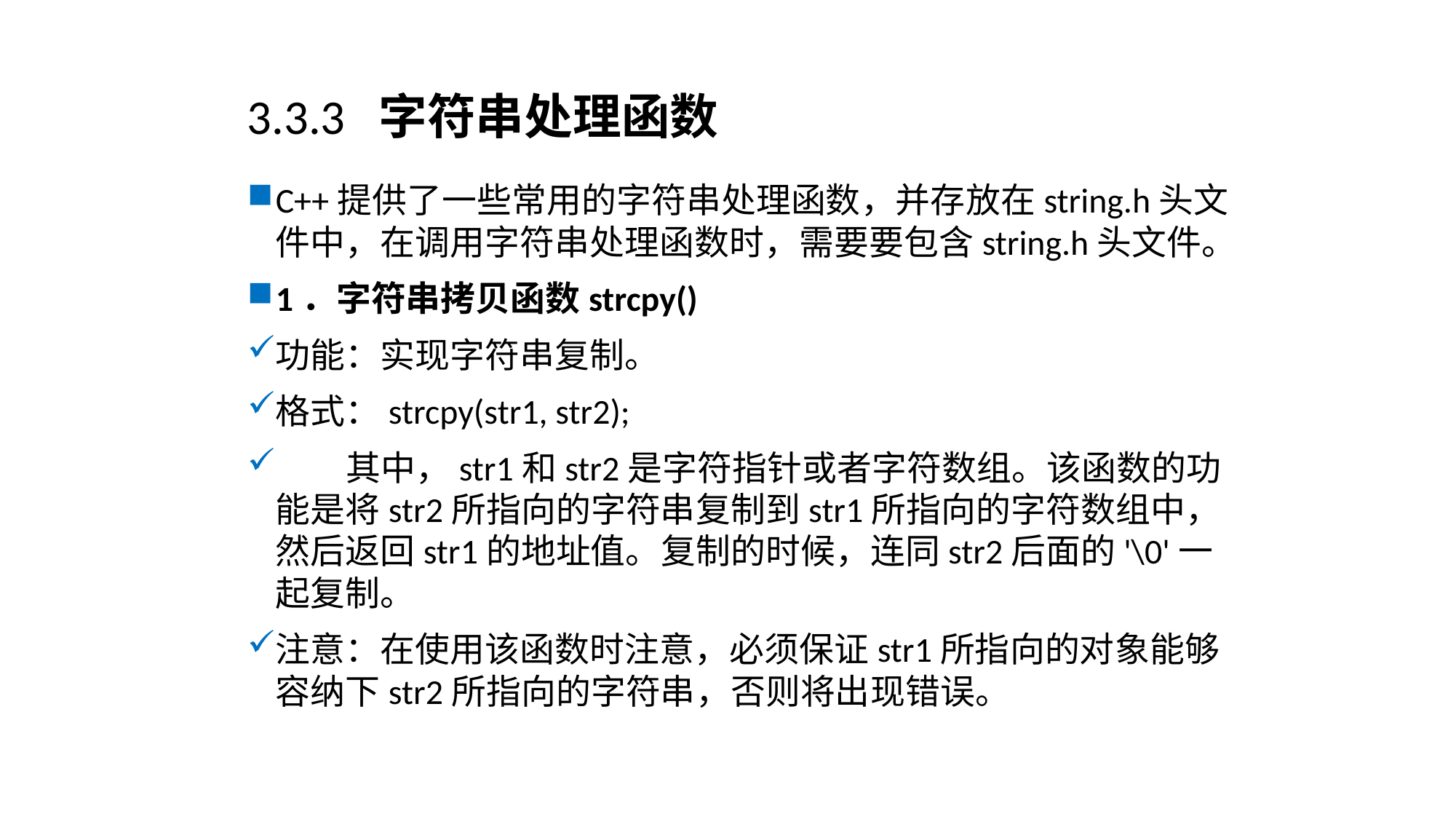

# 3.3.3  字符串处理函数
C++提供了一些常用的字符串处理函数，并存放在string.h头文件中，在调用字符串处理函数时，需要要包含string.h头文件。
1．字符串拷贝函数strcpy()
功能：实现字符串复制。
格式：strcpy(str1, str2);
        其中，str1和str2是字符指针或者字符数组。该函数的功能是将str2所指向的字符串复制到str1所指向的字符数组中，然后返回str1的地址值。复制的时候，连同str2后面的'\0'一起复制。
注意：在使用该函数时注意，必须保证str1所指向的对象能够容纳下str2所指向的字符串，否则将出现错误。